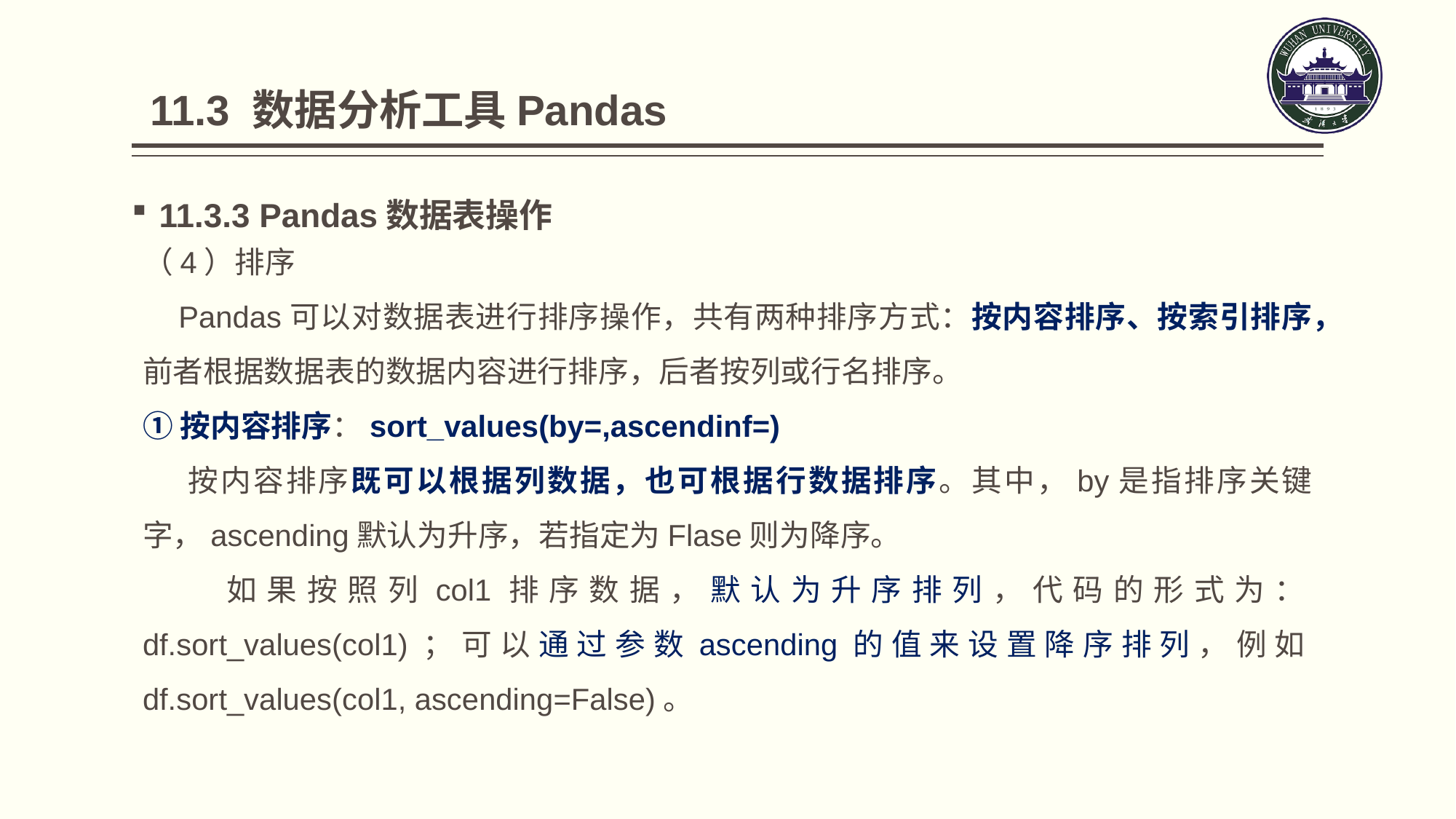

11.3 数据分析工具Pandas
11.3.3 Pandas数据表操作
（4）排序
    Pandas可以对数据表进行排序操作，共有两种排序方式：按内容排序、按索引排序，前者根据数据表的数据内容进行排序，后者按列或行名排序。
①按内容排序：sort_values(by=,ascendinf=)
    按内容排序既可以根据列数据，也可根据行数据排序。其中，by是指排序关键字，ascending默认为升序，若指定为Flase则为降序。
    如果按照列col1排序数据，默认为升序排列，代码的形式为：df.sort_values(col1)；可以通过参数ascending的值来设置降序排列，例如df.sort_values(col1, ascending=False)。